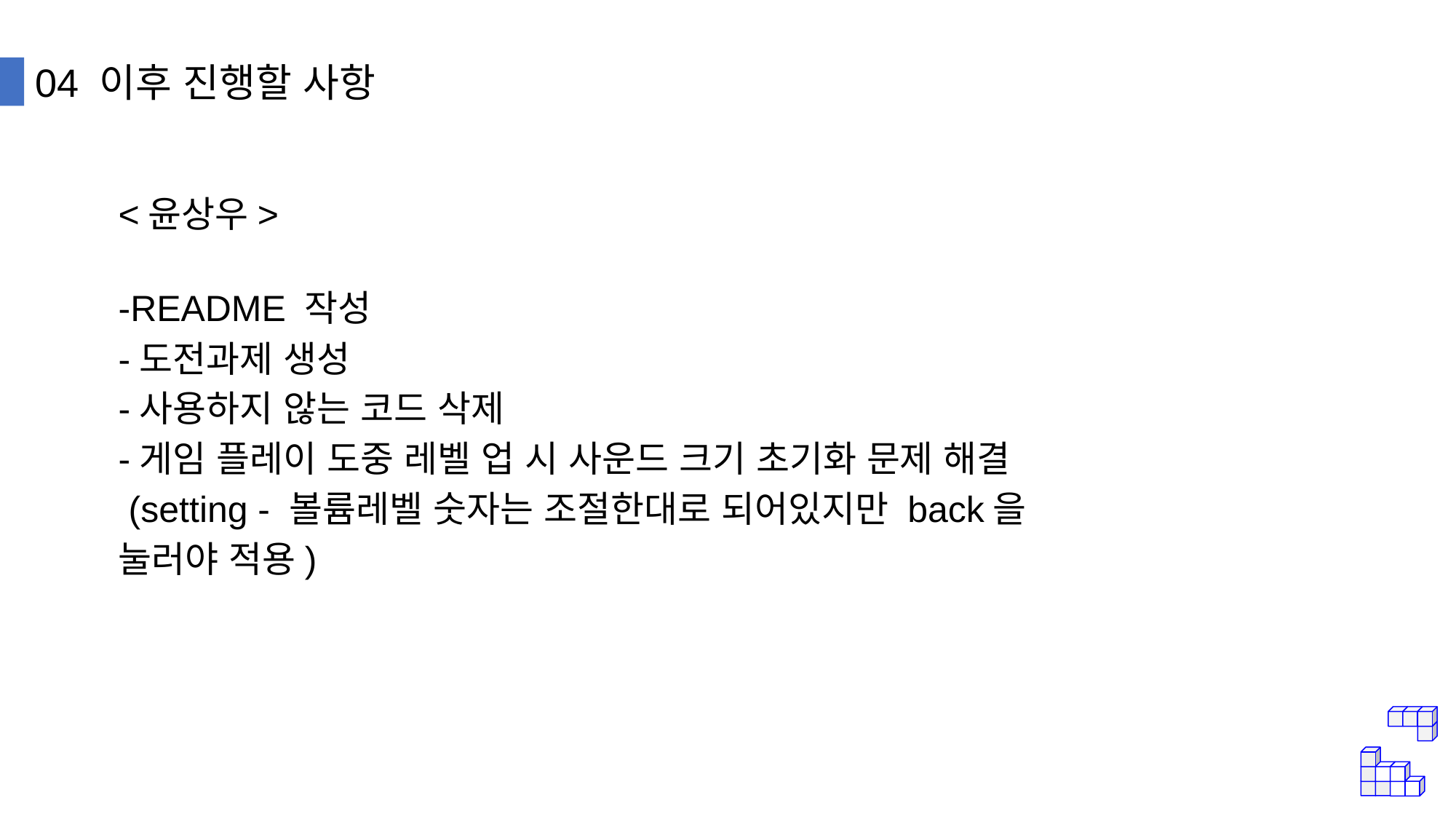

04 이후 진행할 사항

<윤상우>
-README 작성
-도전과제 생성
-사용하지 않는 코드 삭제
-게임 플레이 도중 레벨 업 시 사운드 크기 초기화 문제 해결
 (setting - 볼륨레벨 숫자는 조절한대로 되어있지만 back을 눌러야 적용)